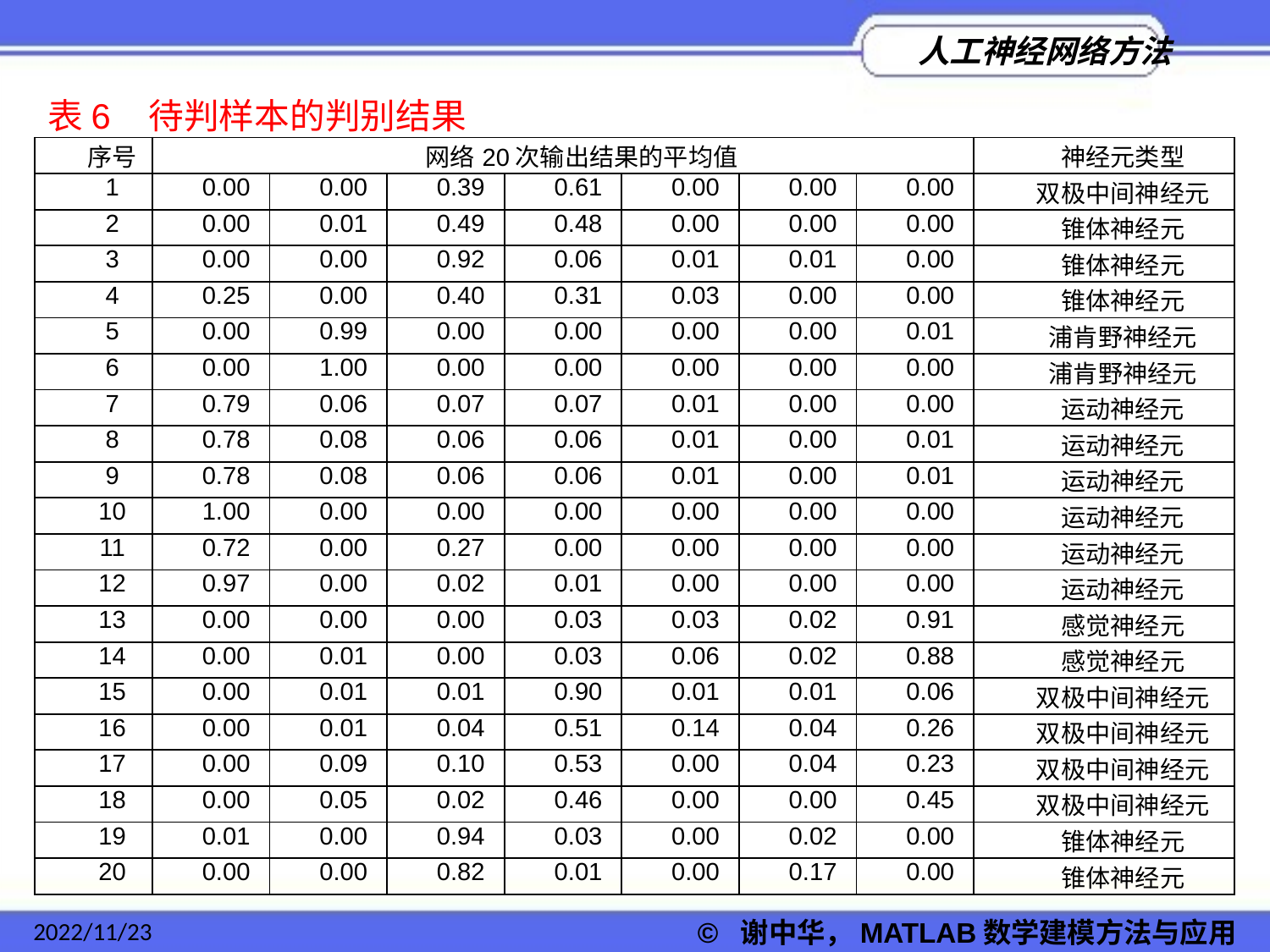

表6   待判样本的判别结果
| 序号 | 网络20次输出结果的平均值 |  |  |  |  |  |  | 神经元类型 |
| --- | --- | --- | --- | --- | --- | --- | --- | --- |
| 1 | 0.00 | 0.00 | 0.39 | 0.61 | 0.00 | 0.00 | 0.00 | 双极中间神经元 |
| 2 | 0.00 | 0.01 | 0.49 | 0.48 | 0.00 | 0.00 | 0.00 | 锥体神经元 |
| 3 | 0.00 | 0.00 | 0.92 | 0.06 | 0.01 | 0.01 | 0.00 | 锥体神经元 |
| 4 | 0.25 | 0.00 | 0.40 | 0.31 | 0.03 | 0.00 | 0.00 | 锥体神经元 |
| 5 | 0.00 | 0.99 | 0.00 | 0.00 | 0.00 | 0.00 | 0.01 | 浦肯野神经元 |
| 6 | 0.00 | 1.00 | 0.00 | 0.00 | 0.00 | 0.00 | 0.00 | 浦肯野神经元 |
| 7 | 0.79 | 0.06 | 0.07 | 0.07 | 0.01 | 0.00 | 0.00 | 运动神经元 |
| 8 | 0.78 | 0.08 | 0.06 | 0.06 | 0.01 | 0.00 | 0.01 | 运动神经元 |
| 9 | 0.78 | 0.08 | 0.06 | 0.06 | 0.01 | 0.00 | 0.01 | 运动神经元 |
| 10 | 1.00 | 0.00 | 0.00 | 0.00 | 0.00 | 0.00 | 0.00 | 运动神经元 |
| 11 | 0.72 | 0.00 | 0.27 | 0.00 | 0.00 | 0.00 | 0.00 | 运动神经元 |
| 12 | 0.97 | 0.00 | 0.02 | 0.01 | 0.00 | 0.00 | 0.00 | 运动神经元 |
| 13 | 0.00 | 0.00 | 0.00 | 0.03 | 0.03 | 0.02 | 0.91 | 感觉神经元 |
| 14 | 0.00 | 0.01 | 0.00 | 0.03 | 0.06 | 0.02 | 0.88 | 感觉神经元 |
| 15 | 0.00 | 0.01 | 0.01 | 0.90 | 0.01 | 0.01 | 0.06 | 双极中间神经元 |
| 16 | 0.00 | 0.01 | 0.04 | 0.51 | 0.14 | 0.04 | 0.26 | 双极中间神经元 |
| 17 | 0.00 | 0.09 | 0.10 | 0.53 | 0.00 | 0.04 | 0.23 | 双极中间神经元 |
| 18 | 0.00 | 0.05 | 0.02 | 0.46 | 0.00 | 0.00 | 0.45 | 双极中间神经元 |
| 19 | 0.01 | 0.00 | 0.94 | 0.03 | 0.00 | 0.02 | 0.00 | 锥体神经元 |
| 20 | 0.00 | 0.00 | 0.82 | 0.01 | 0.00 | 0.17 | 0.00 | 锥体神经元 |
2022/11/23
©  谢中华，MATLAB数学建模方法与应用